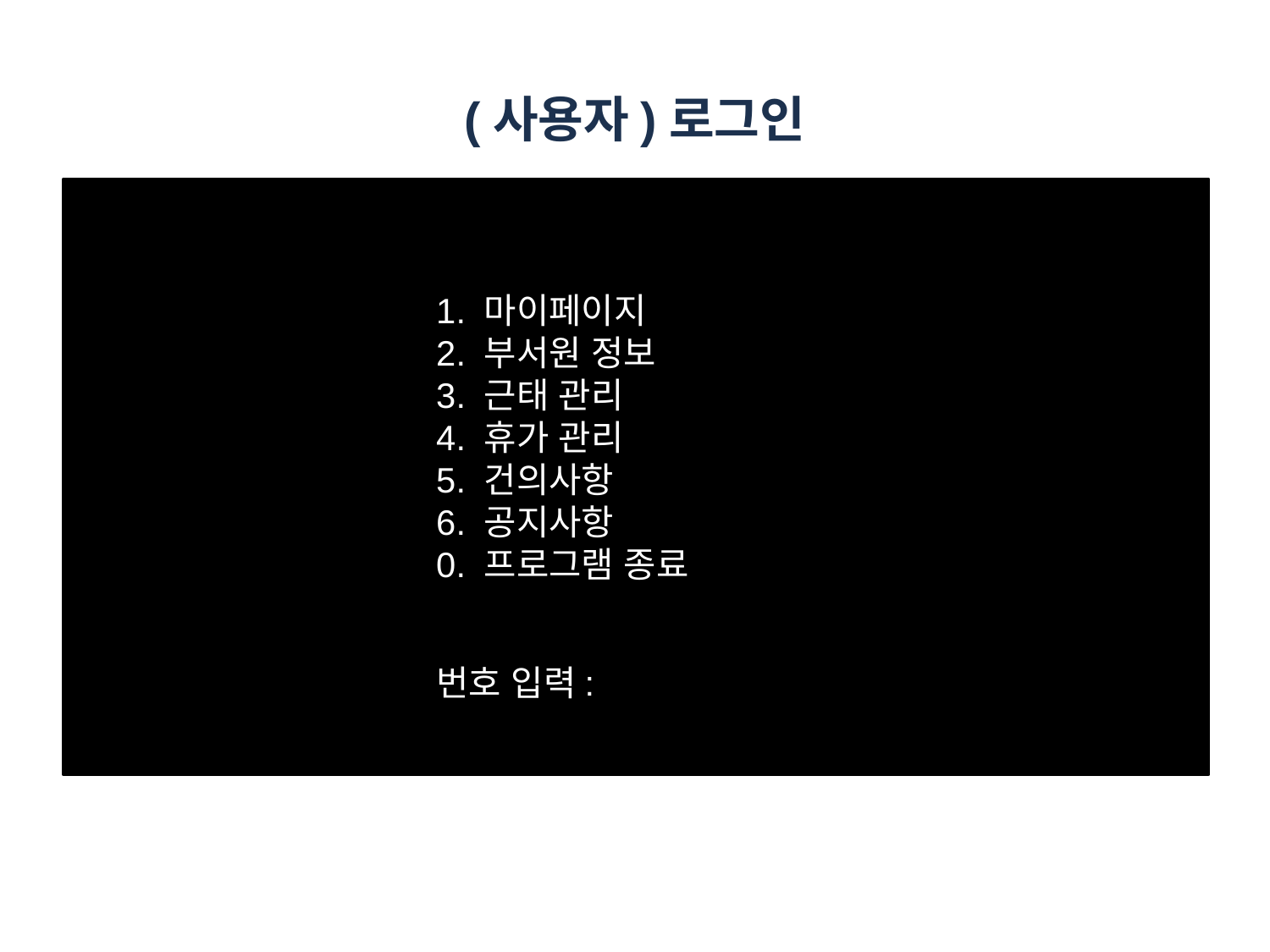

# (사용자)로그인

1. 마이페이지
2. 부서원 정보
3. 근태 관리
4. 휴가 관리
5. 건의사항
6. 공지사항
0. 프로그램 종료

번호 입력: